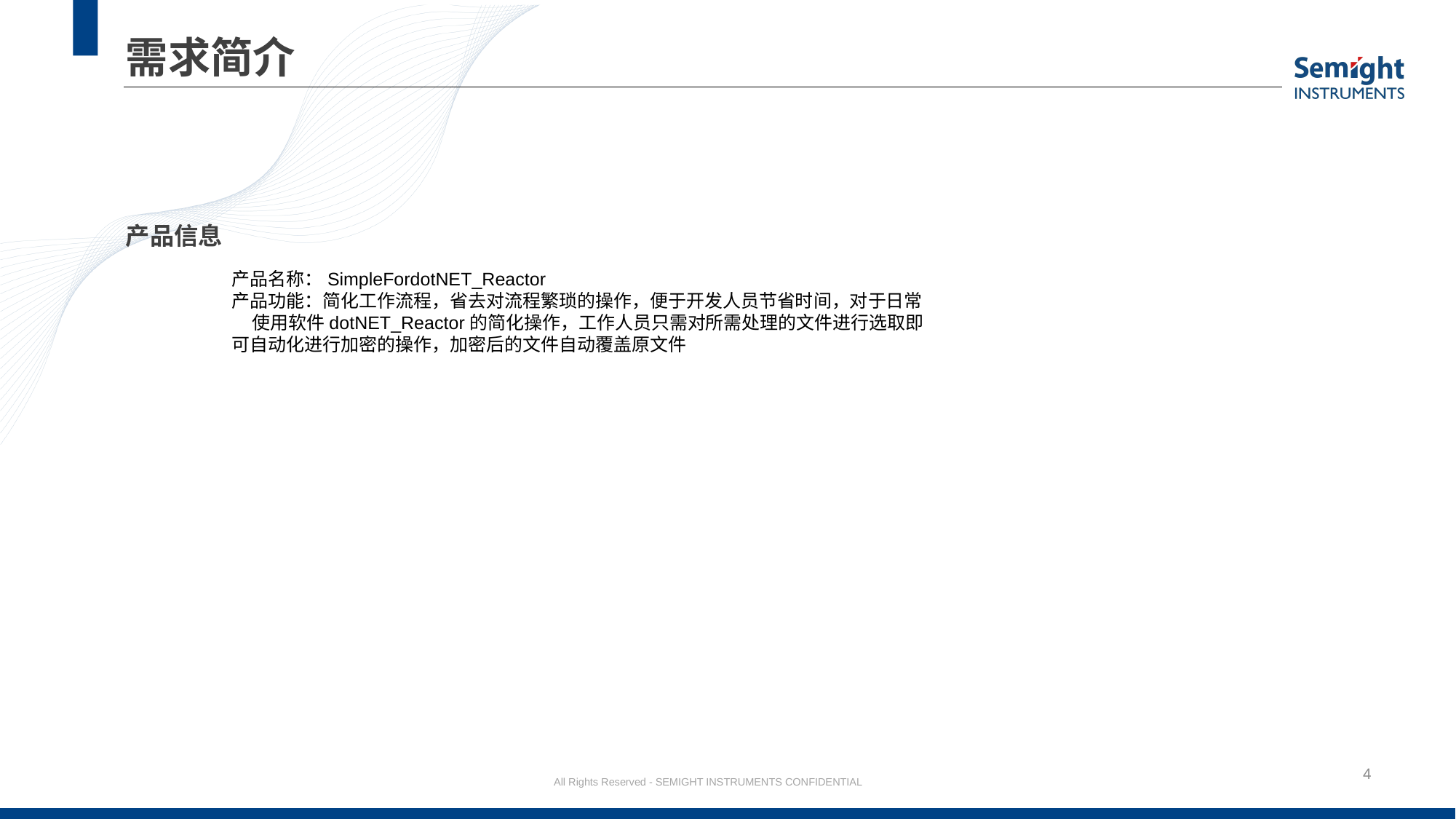

# 需求简介
产品信息

产品名称：SimpleFordotNET_Reactor
产品功能：简化工作流程，省去对流程繁琐的操作，便于开发人员节省时间，对于日常          使用软件dotNET_Reactor的简化操作，工作人员只需对所需处理的文件进行选取即可自动化进行加密的操作，加密后的文件自动覆盖原文件

4